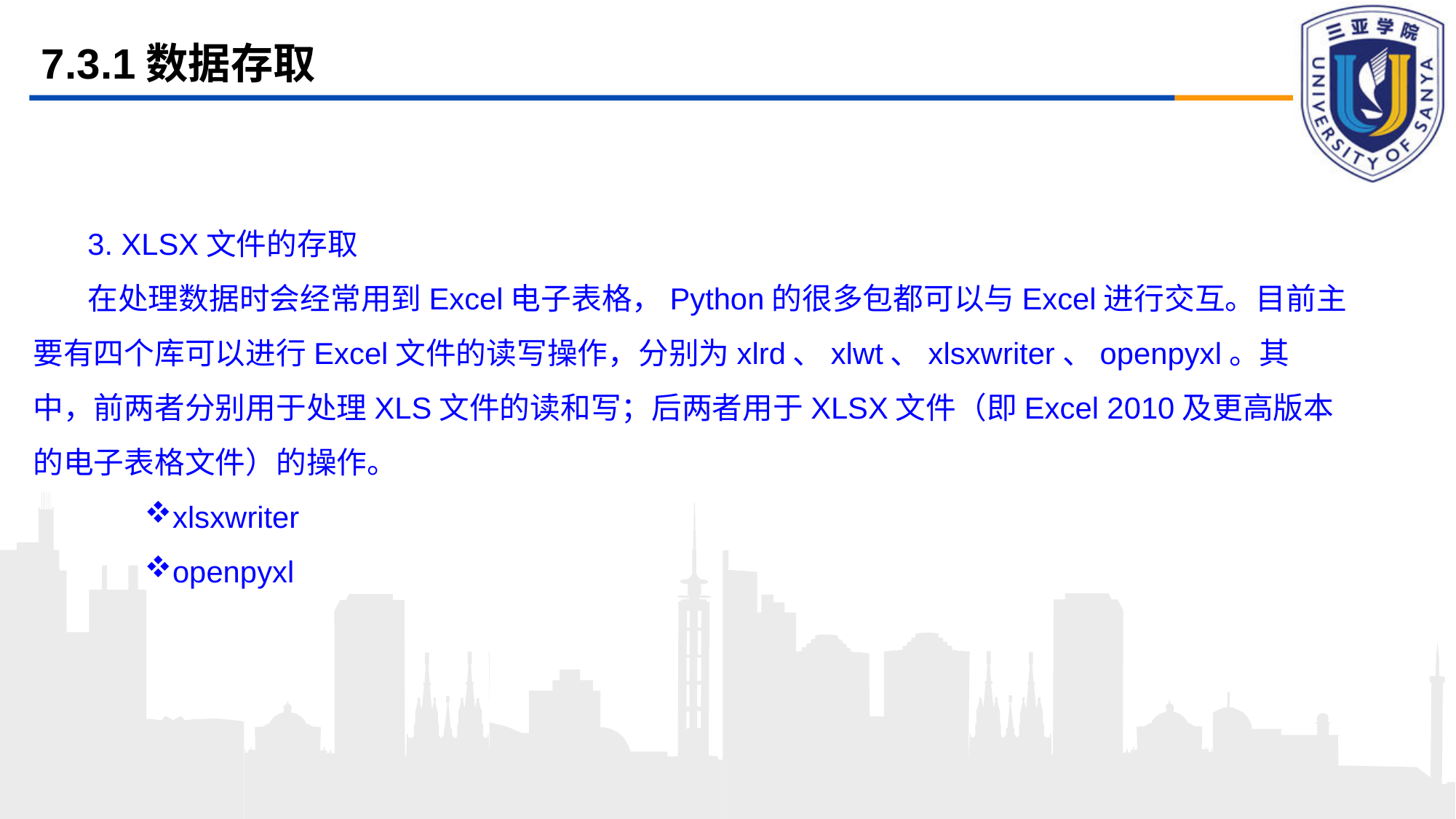

# 7.3.1数据存取
3. XLSX文件的存取
在处理数据时会经常用到Excel电子表格，Python的很多包都可以与Excel进行交互。目前主要有四个库可以进行Excel文件的读写操作，分别为xlrd、xlwt、xlsxwriter、openpyxl。其中，前两者分别用于处理XLS文件的读和写；后两者用于XLSX文件（即Excel 2010及更高版本的电子表格文件）的操作。
xlsxwriter
openpyxl